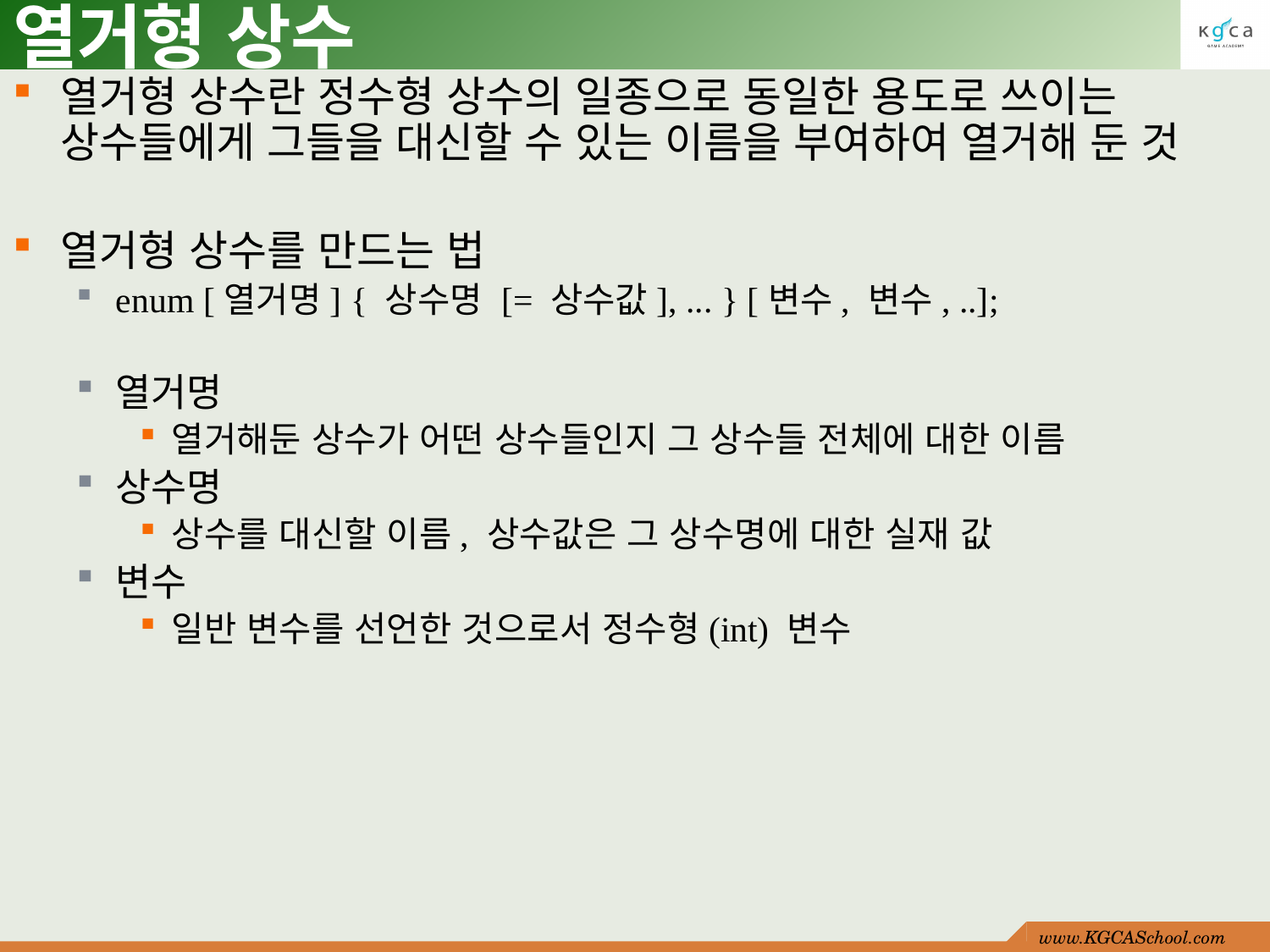

# 열거형 상수
열거형 상수란 정수형 상수의 일종으로 동일한 용도로 쓰이는 상수들에게 그들을 대신할 수 있는 이름을 부여하여 열거해 둔 것

열거형 상수를 만드는 법
enum [열거명] { 상수명 [= 상수값], ... } [변수, 변수, ..];

열거명
열거해둔 상수가 어떤 상수들인지 그 상수들 전체에 대한 이름
상수명
상수를 대신할 이름, 상수값은 그 상수명에 대한 실재 값
변수
일반 변수를 선언한 것으로서 정수형(int) 변수